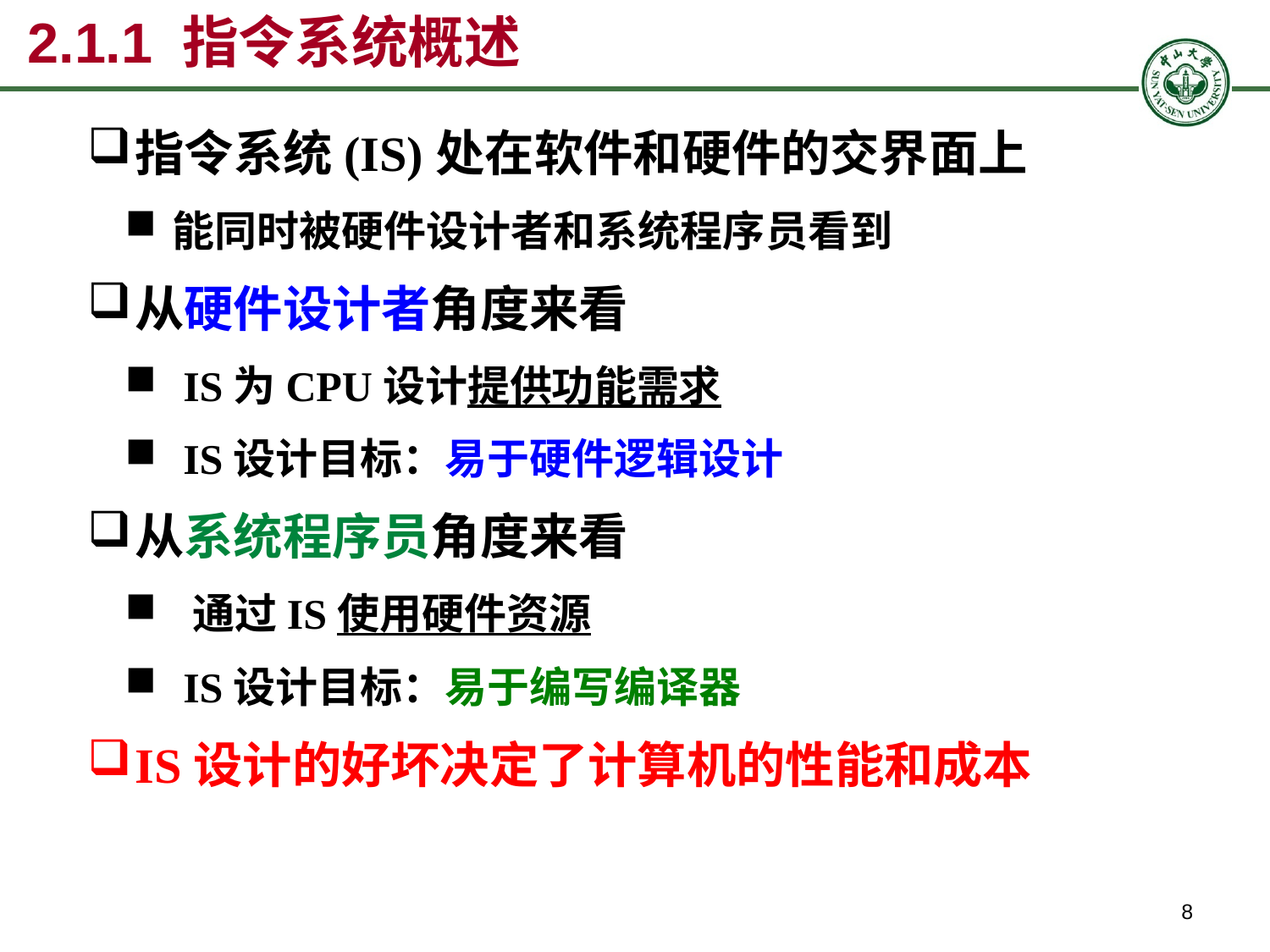

# 2.1.1 指令系统概述
指令系统(IS)处在软件和硬件的交界面上
能同时被硬件设计者和系统程序员看到
从硬件设计者角度来看
 IS为CPU设计提供功能需求
 IS设计目标：易于硬件逻辑设计
从系统程序员角度来看
 通过IS使用硬件资源
 IS设计目标：易于编写编译器
IS设计的好坏决定了计算机的性能和成本